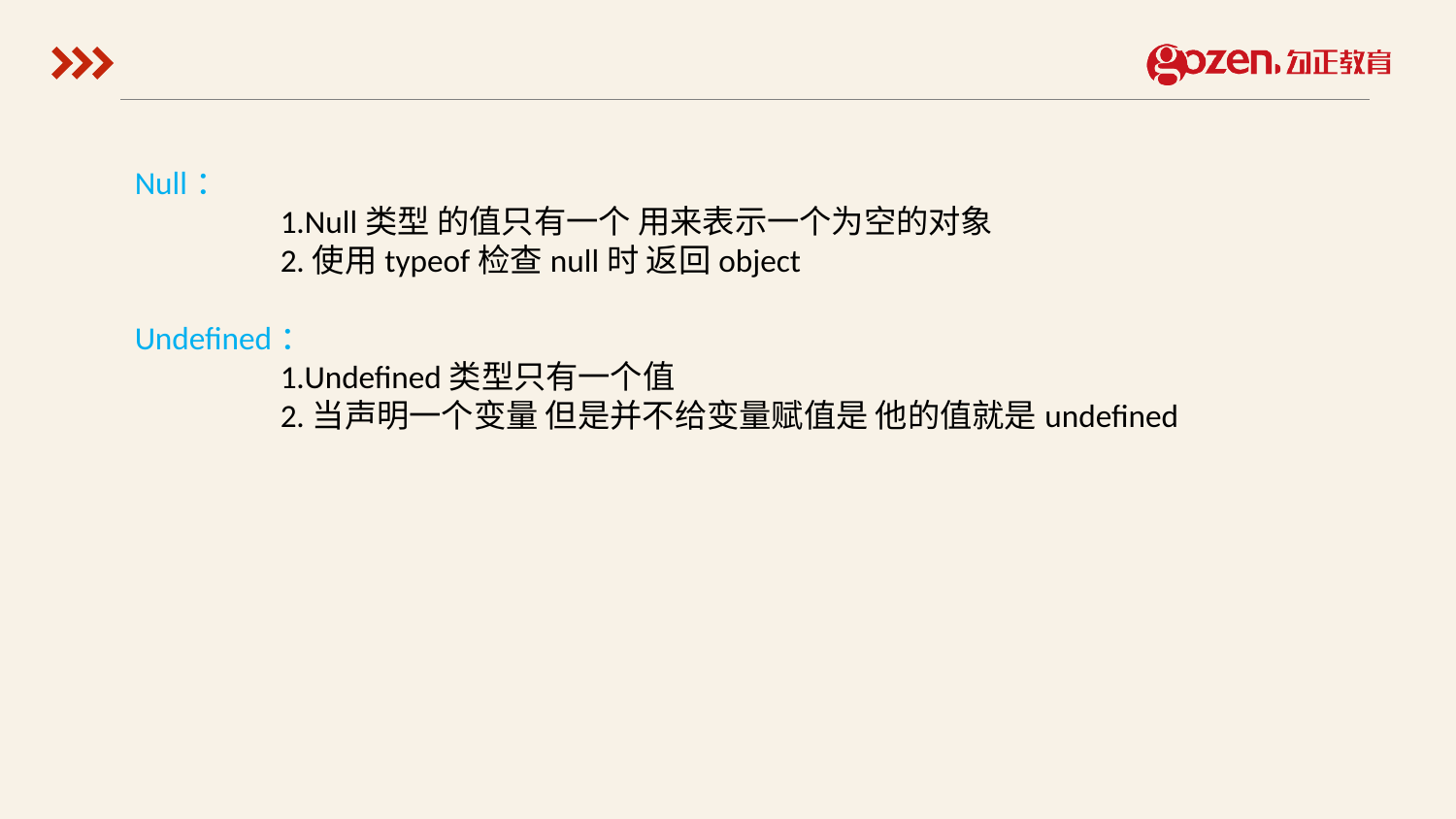

Null：
	1.Null类型 的值只有一个 用来表示一个为空的对象
	2.使用typeof检查null时 返回object

Undefined：
	1.Undefined类型只有一个值
	2.当声明一个变量 但是并不给变量赋值是 他的值就是undefined